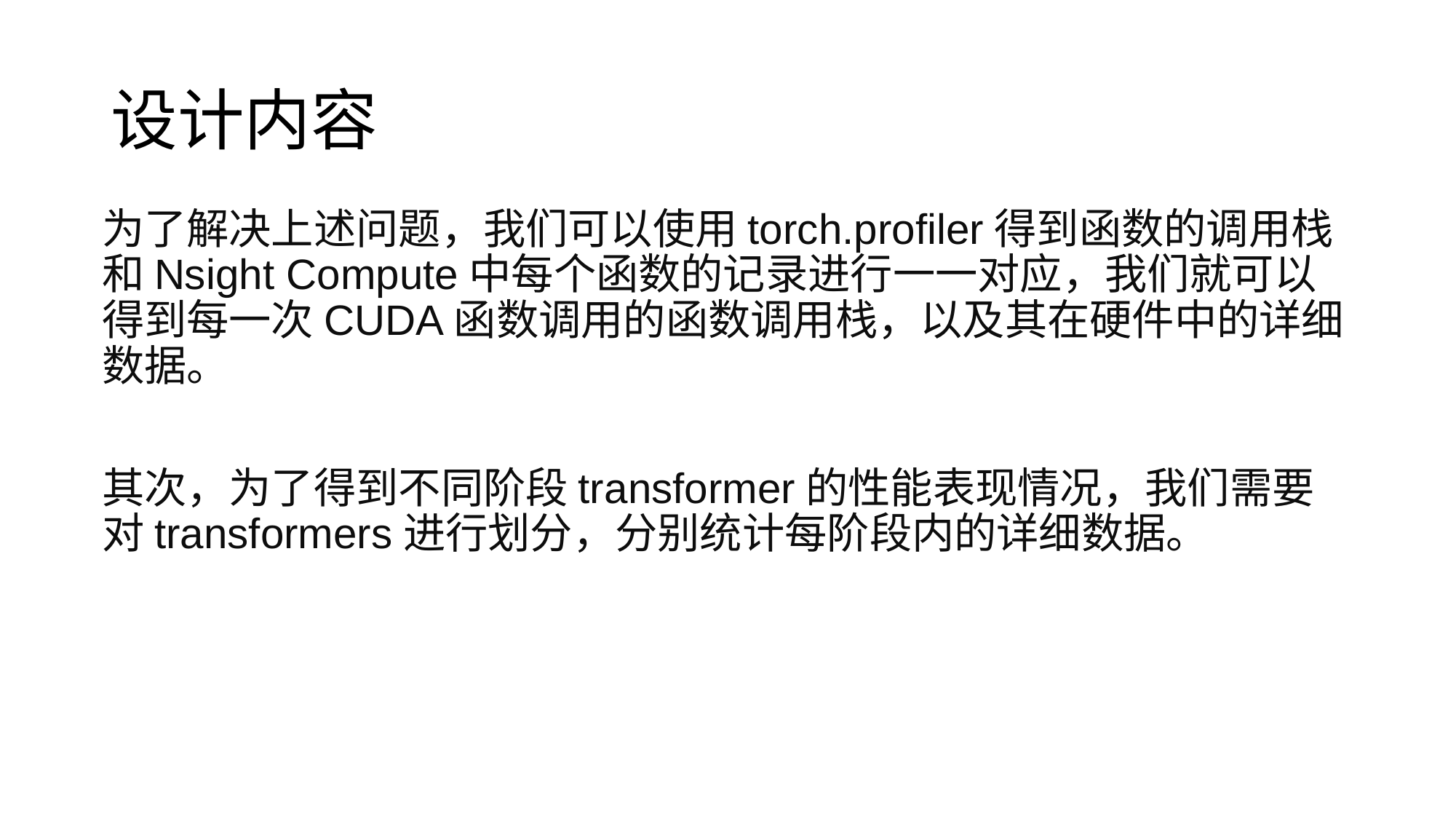

# 设计内容
为了解决上述问题，我们可以使用torch.profiler得到函数的调用栈和Nsight Compute中每个函数的记录进行一一对应，我们就可以得到每一次CUDA函数调用的函数调用栈，以及其在硬件中的详细数据。

其次，为了得到不同阶段transformer的性能表现情况，我们需要对transformers进行划分，分别统计每阶段内的详细数据。